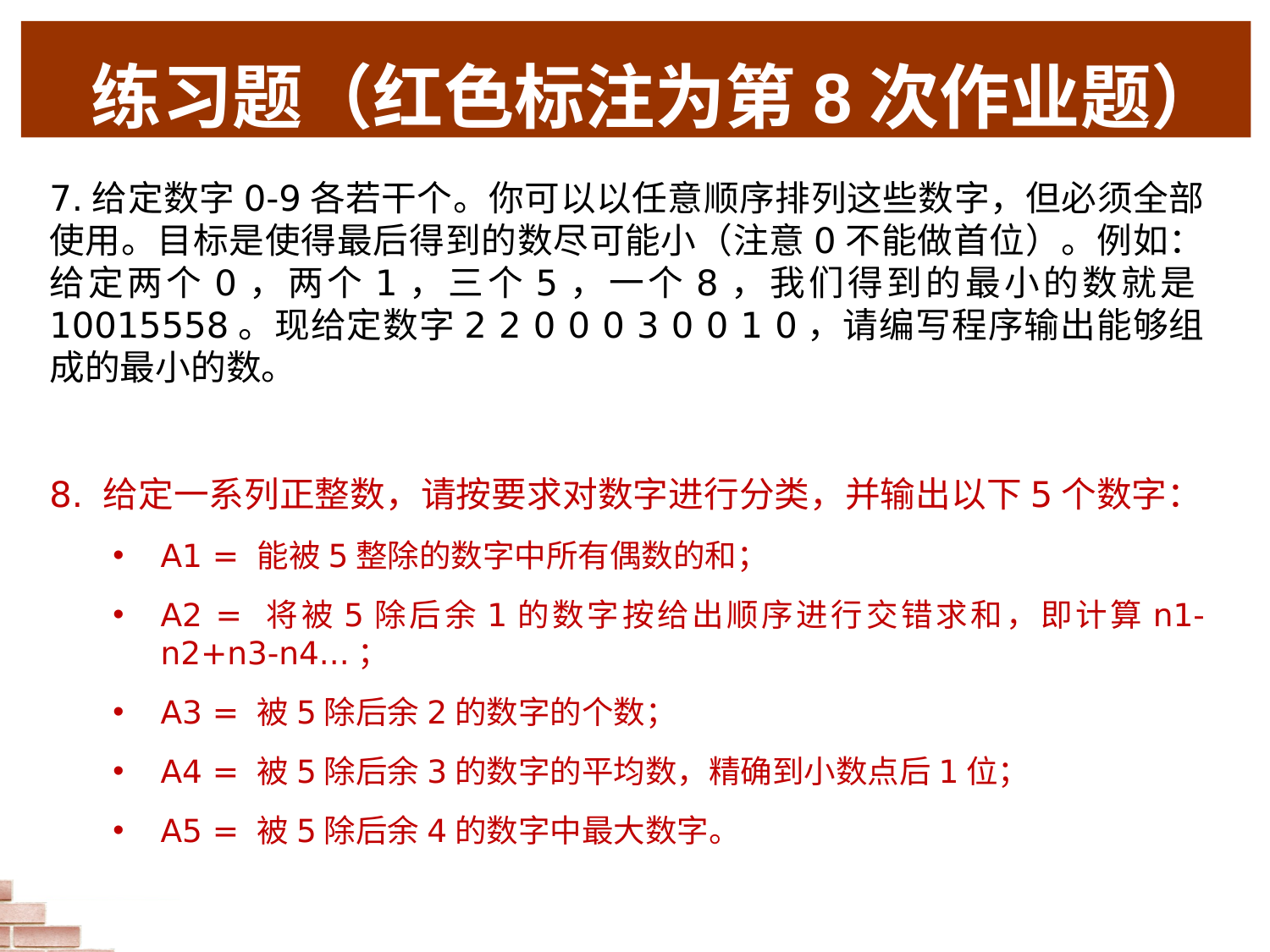

# 练习题（红色标注为第8次作业题）
7.给定数字0-9各若干个。你可以以任意顺序排列这些数字，但必须全部使用。目标是使得最后得到的数尽可能小（注意0不能做首位）。例如：给定两个0，两个1，三个5，一个8，我们得到的最小的数就是10015558。现给定数字2 2 0 0 0 3 0 0 1 0，请编写程序输出能够组成的最小的数。

8. 给定一系列正整数，请按要求对数字进行分类，并输出以下5个数字：
A1 = 能被5整除的数字中所有偶数的和；
A2 = 将被5除后余1的数字按给出顺序进行交错求和，即计算n1-n2+n3-n4...；
A3 = 被5除后余2的数字的个数；
A4 = 被5除后余3的数字的平均数，精确到小数点后1位；
A5 = 被5除后余4的数字中最大数字。